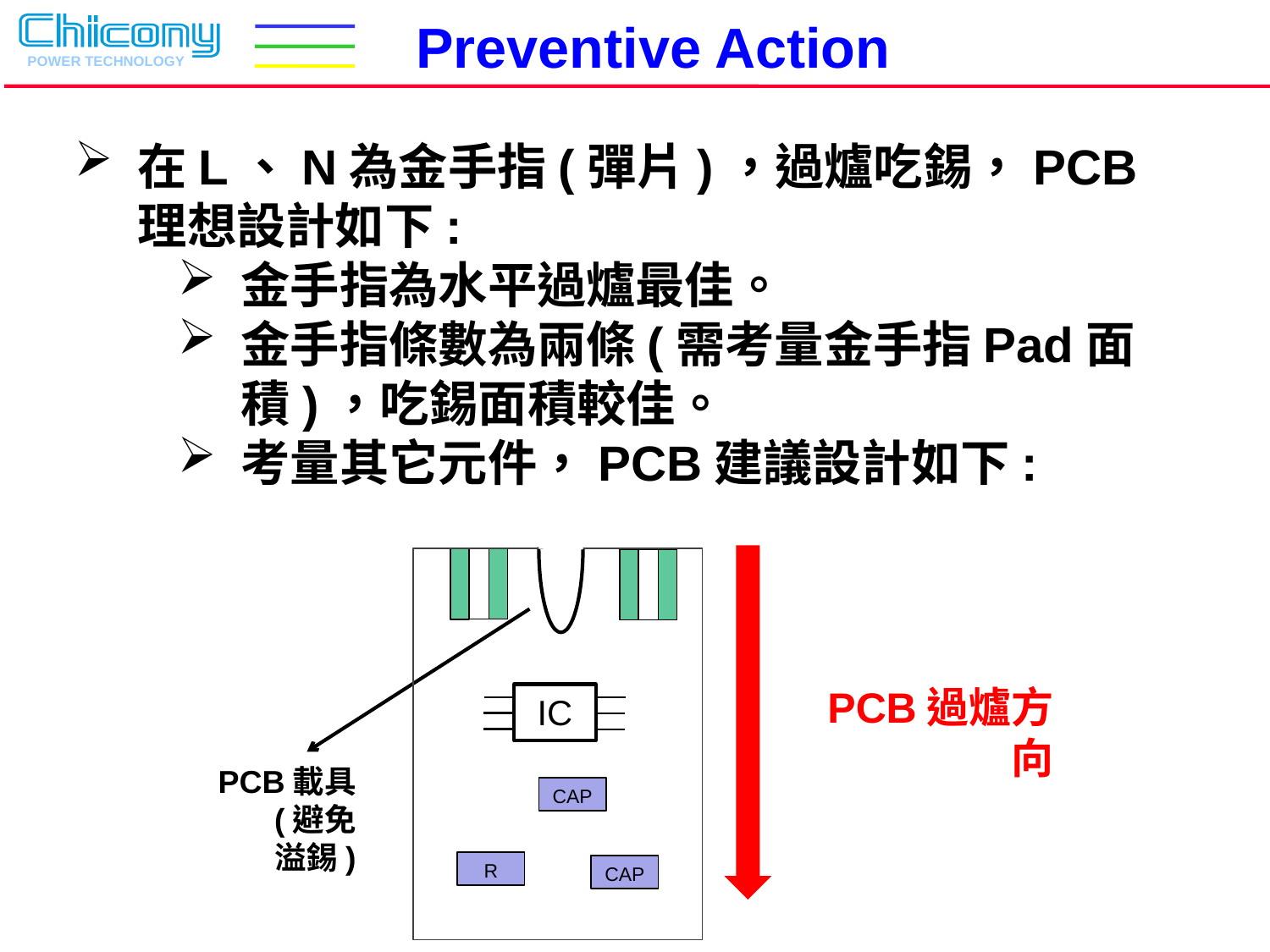

Preventive Action
在L、N為金手指(彈片)，過爐吃錫，PCB理想設計如下:
金手指為水平過爐最佳。
金手指條數為兩條(需考量金手指Pad面積)，吃錫面積較佳。
考量其它元件，PCB建議設計如下:

IC
CAP
R
CAP
PCB過爐方向

PCB載具     (避免溢錫)